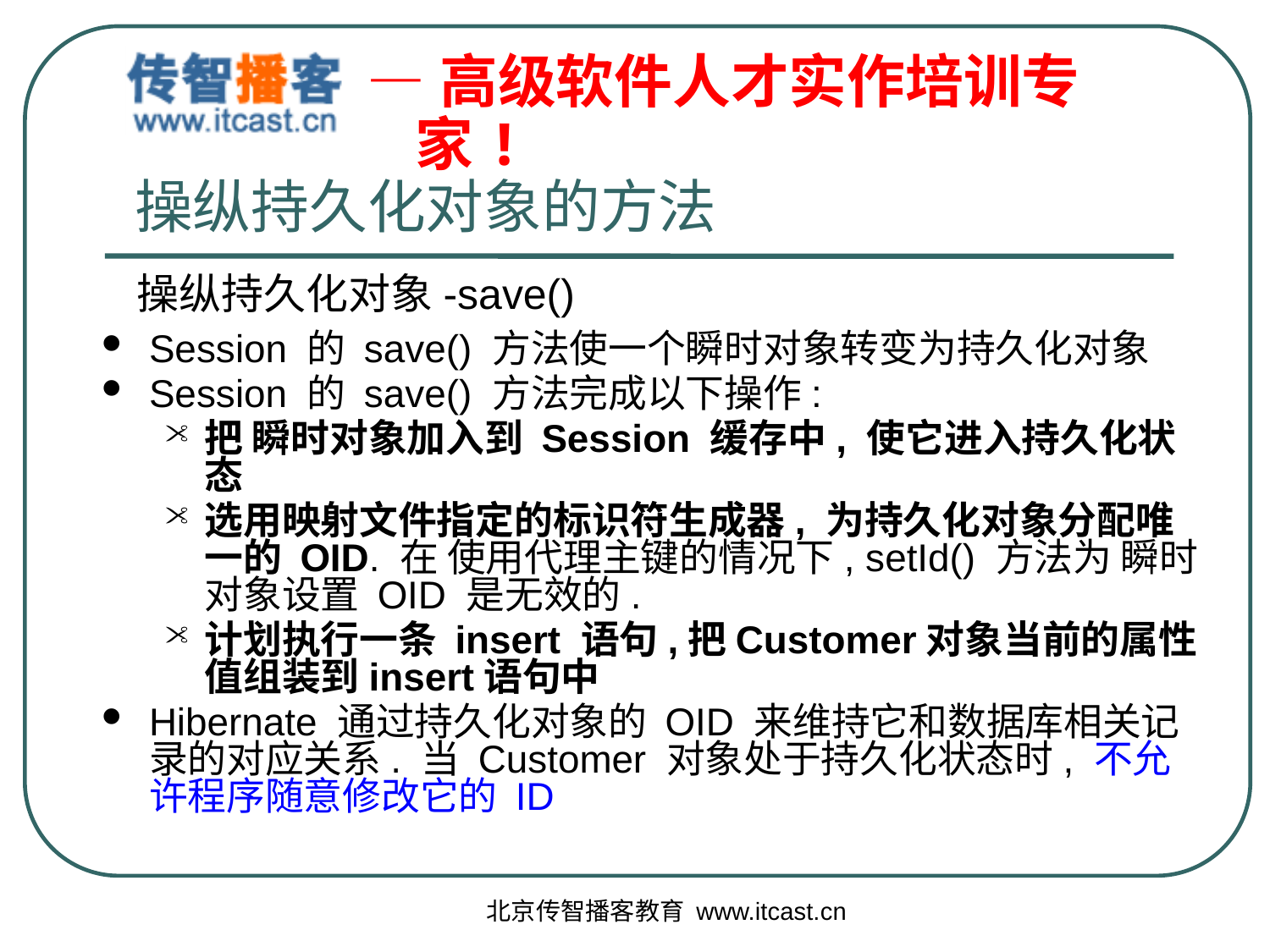

# 操纵持久化对象的方法
  操纵持久化对象-save()
Session 的 save() 方法使一个瞬时对象转变为持久化对象
Session 的 save() 方法完成以下操作:
把 瞬时对象加入到 Session 缓存中, 使它进入持久化状态
选用映射文件指定的标识符生成器, 为持久化对象分配唯一的 OID. 在 使用代理主键的情况下, setId() 方法为 瞬时对象设置 OID 是无效的.
计划执行一条 insert 语句,把Customer对象当前的属性值组装到insert语句中
Hibernate 通过持久化对象的 OID 来维持它和数据库相关记录的对应关系. 当 Customer 对象处于持久化状态时, 不允许程序随意修改它的 ID
北京传智播客教育 www.itcast.cn